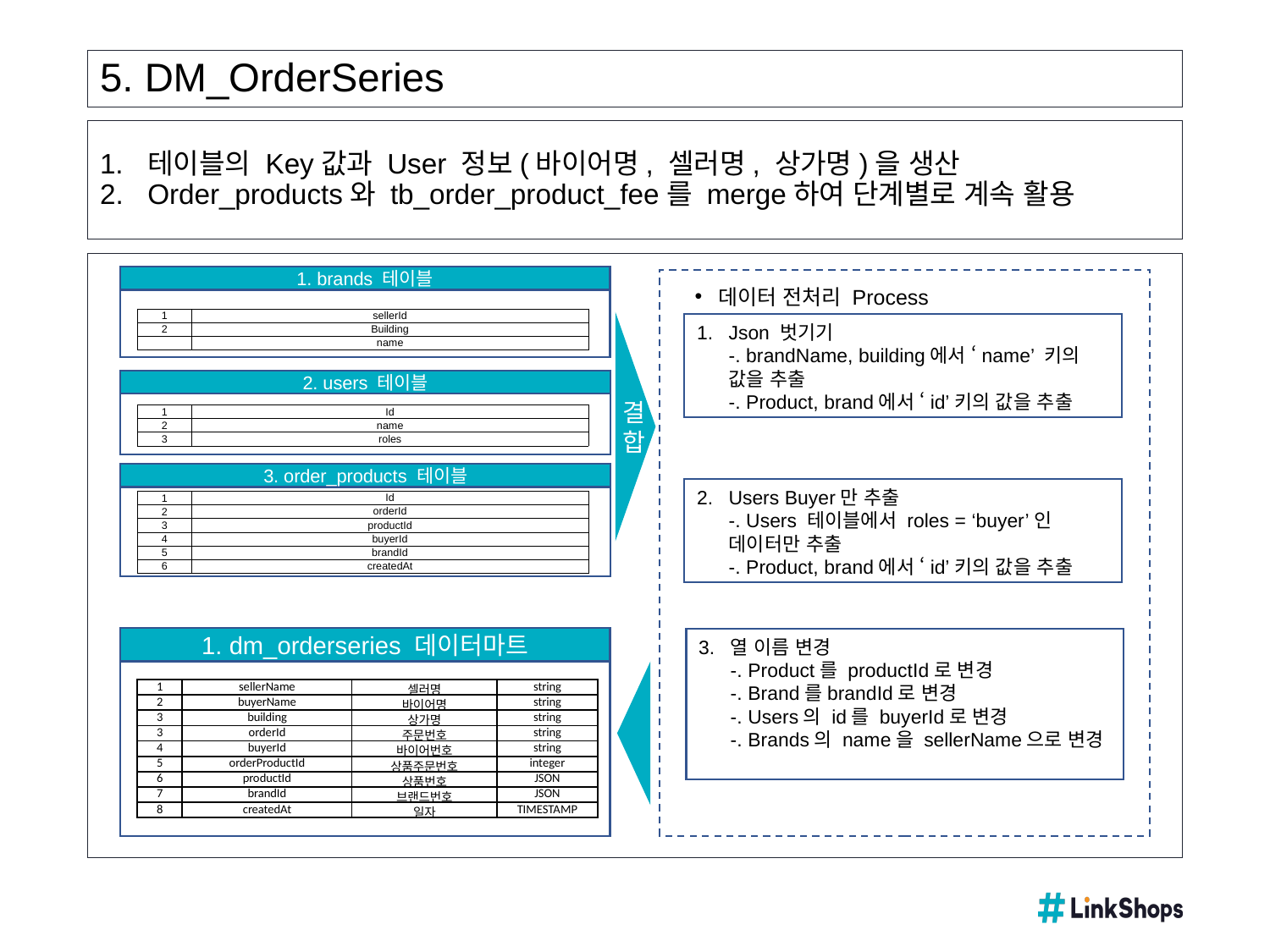

# 5. DM_OrderSeries
테이블의 Key값과 User 정보(바이어명, 셀러명, 상가명)을 생산
Order_products와 tb_order_product_fee를 merge하여 단계별로 계속 활용
1. brands 테이블

데이터 전처리 Process

| 1 | sellerId |
| --- | --- |
| 2 | Building |
|  | name |
Json 벗기기
-. brandName, building에서 ‘name’ 키의 값을 추출
-. Product, brand에서 ‘id’키의 값을 추출
2. users 테이블

| 1 | Id |
| --- | --- |
| 2 | name |
| 3 | roles |
결합
3. order_products 테이블
Users Buyer만 추출
-. Users 테이블에서 roles = ‘buyer’인 데이터만 추출
-. Product, brand에서 ‘id’키의 값을 추출

| 1 | Id |
| --- | --- |
| 2 | orderId |
| 3 | productId |
| 4 | buyerId |
| 5 | brandId |
| 6 | createdAt |
1. dm_orderseries 데이터마트
열 이름 변경
-. Product를 productId로 변경
-. Brand를brandId로 변경
-. Users의 id를 buyerId로 변경
-. Brands의 name을 sellerName으로 변경

| 1 | sellerName | 셀러명 | string |
| --- | --- | --- | --- |
| 2 | buyerName | 바이어명 | string |
| 3 | building | 상가명 | string |
| 3 | orderId | 주문번호 | string |
| 4 | buyerId | 바이어번호 | string |
| 5 | orderProductId | 상품주문번호 | integer |
| 6 | productId | 상품번호 | JSON |
| 7 | brandId | 브랜드번호 | JSON |
| 8 | createdAt | 일자 | TIMESTAMP |